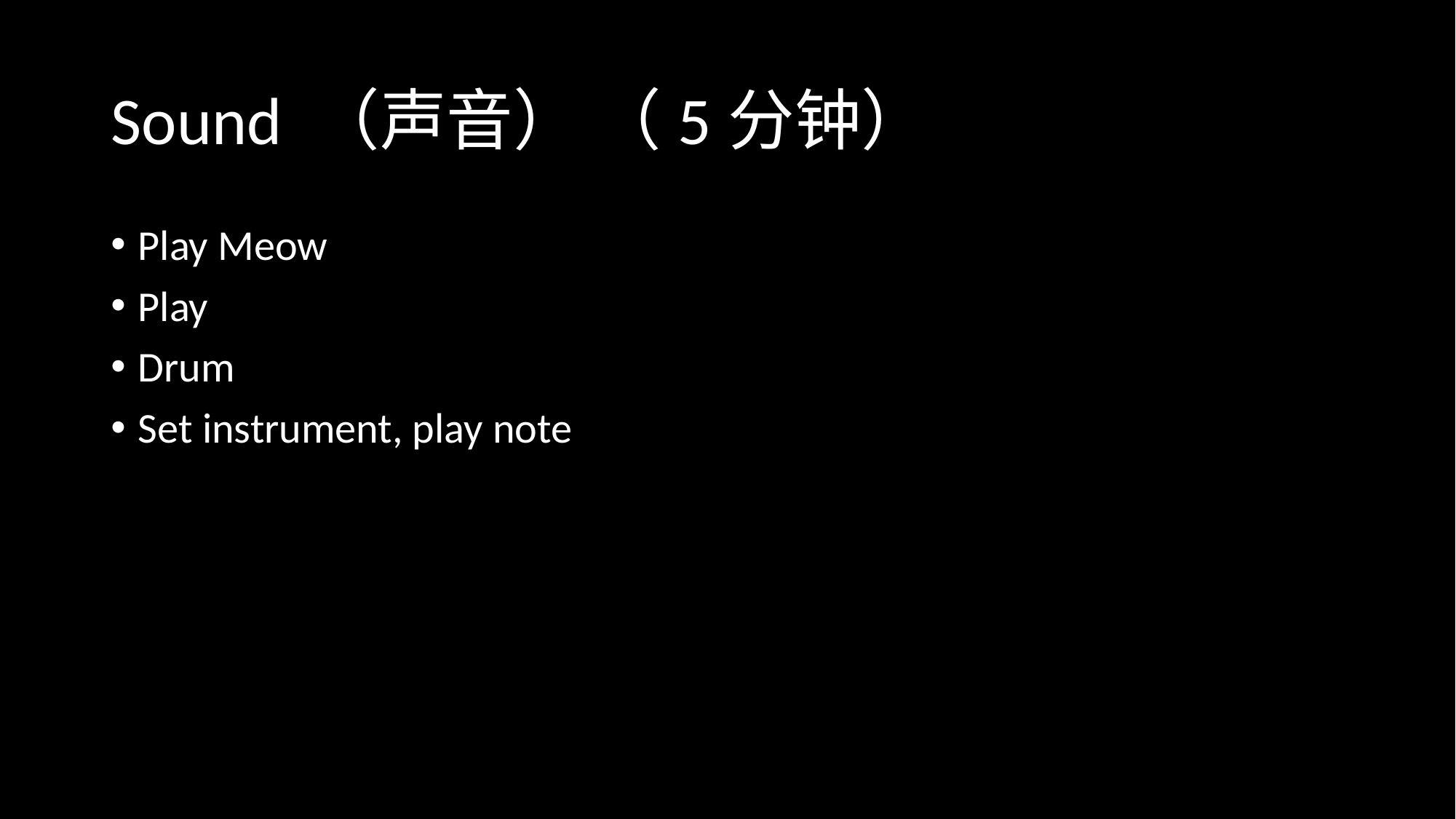

# Sound （声音） （5分钟）
Play Meow
Play
Drum
Set instrument, play note